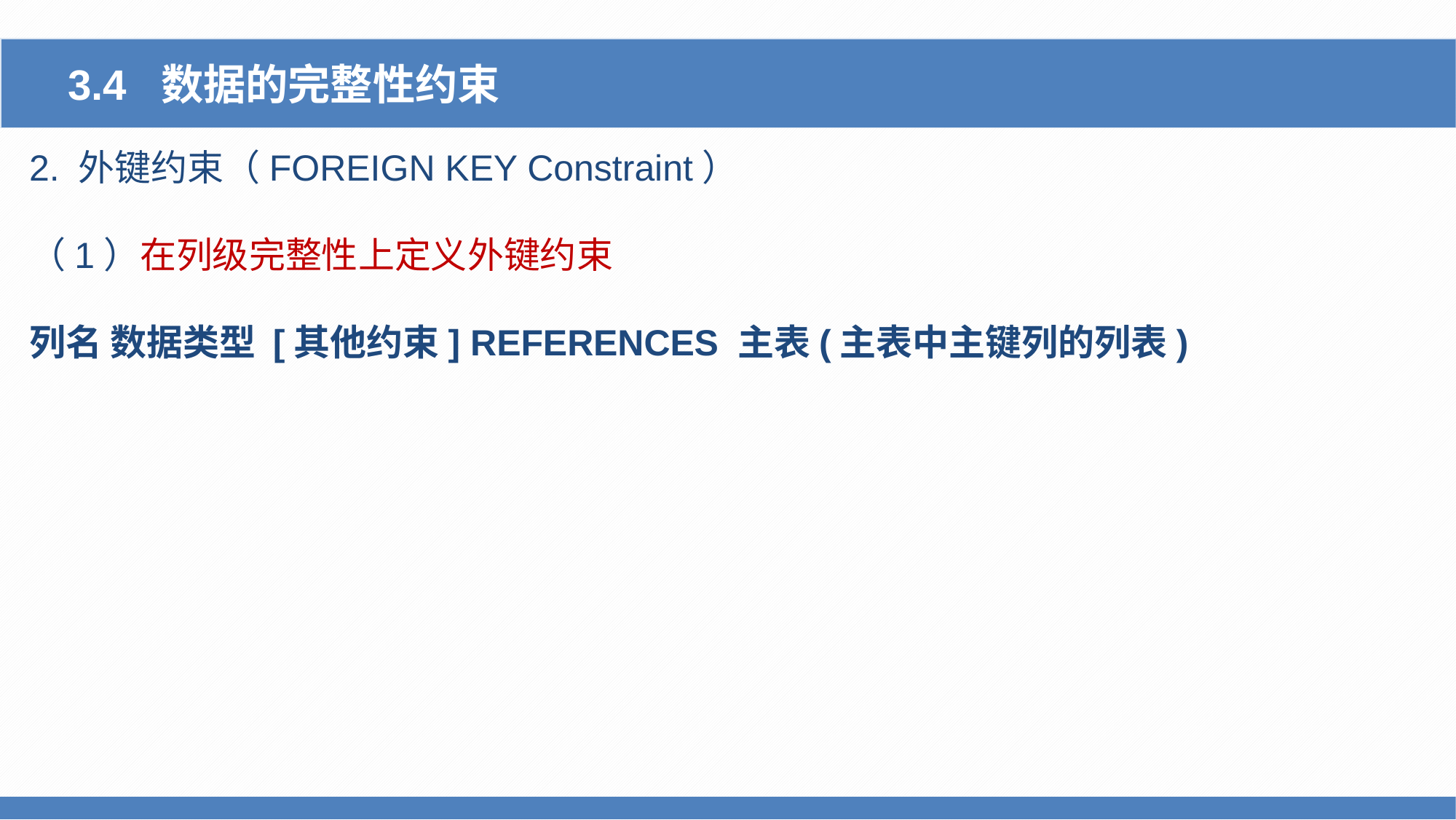

3.4  数据的完整性约束
2. 外键约束（FOREIGN KEY Constraint）

（1）在列级完整性上定义外键约束

列名 数据类型 [其他约束] REFERENCES 主表(主表中主键列的列表)